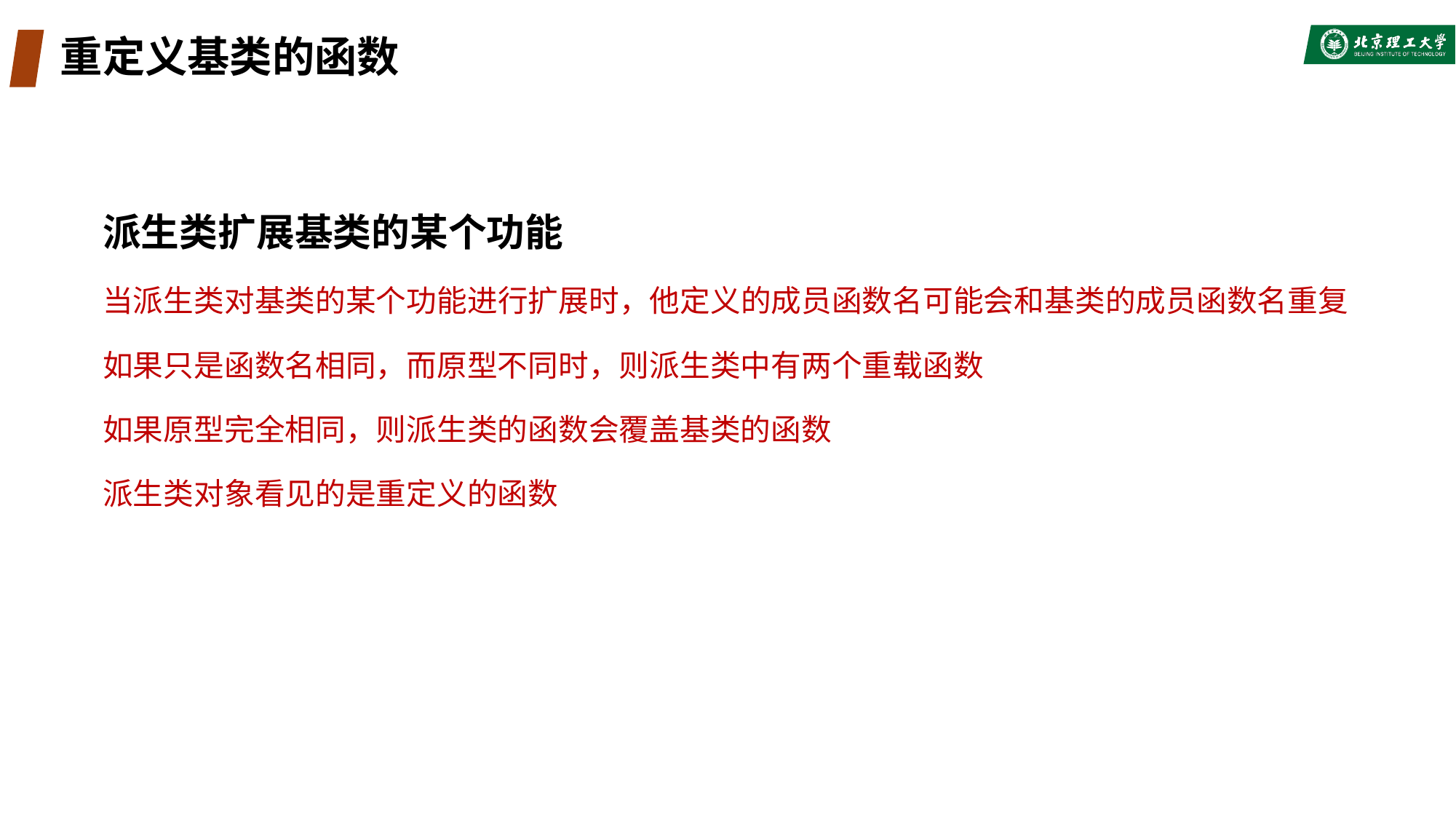

# 重定义基类的函数
派生类扩展基类的某个功能
当派生类对基类的某个功能进行扩展时，他定义的成员函数名可能会和基类的成员函数名重复
如果只是函数名相同，而原型不同时，则派生类中有两个重载函数
如果原型完全相同，则派生类的函数会覆盖基类的函数
派生类对象看见的是重定义的函数